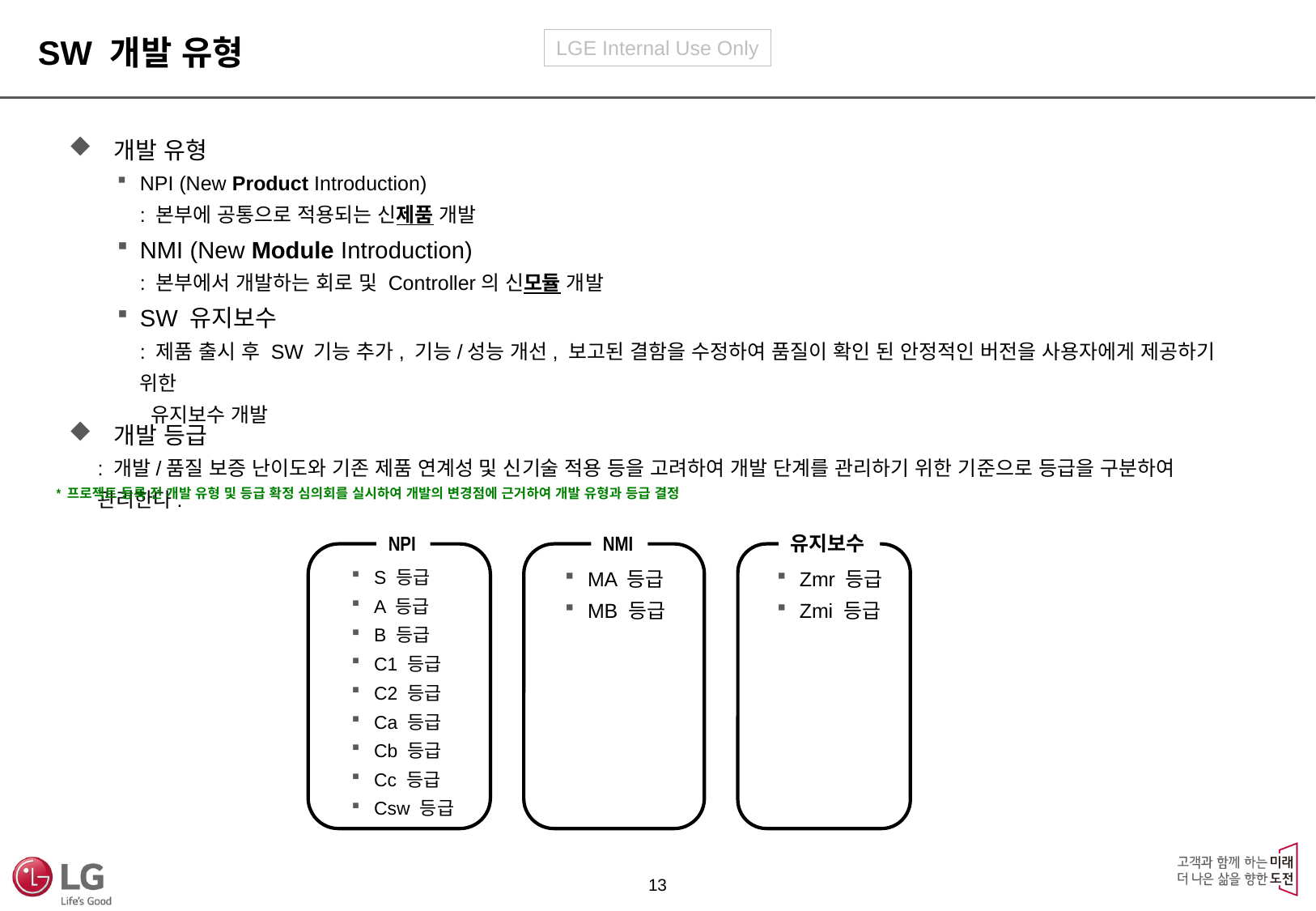

SW 개발 유형
  개발 유형
NPI (New Product Introduction)
: 본부에 공통으로 적용되는 신제품 개발
NMI (New Module Introduction)
: 본부에서 개발하는 회로 및 Controller의 신모듈 개발
SW 유지보수
: 제품 출시 후 SW 기능 추가, 기능/성능 개선, 보고된 결함을 수정하여 품질이 확인 된 안정적인 버전을 사용자에게 제공하기 위한
  유지보수 개발
  개발 등급
: 개발/품질 보증 난이도와 기존 제품 연계성 및 신기술 적용 등을 고려하여 개발 단계를 관리하기 위한 기준으로 등급을 구분하여 관리한다.
* 프로젝트 등록 전 개발 유형 및 등급 확정 심의회를 실시하여 개발의 변경점에 근거하여 개발 유형과 등급 결정
NPI

S 등급
A 등급
B 등급
C1 등급
C2 등급
Ca 등급
Cb 등급
Cc 등급
Csw 등급
NMI

MA 등급
MB 등급
유지보수

Zmr 등급
Zmi 등급
13